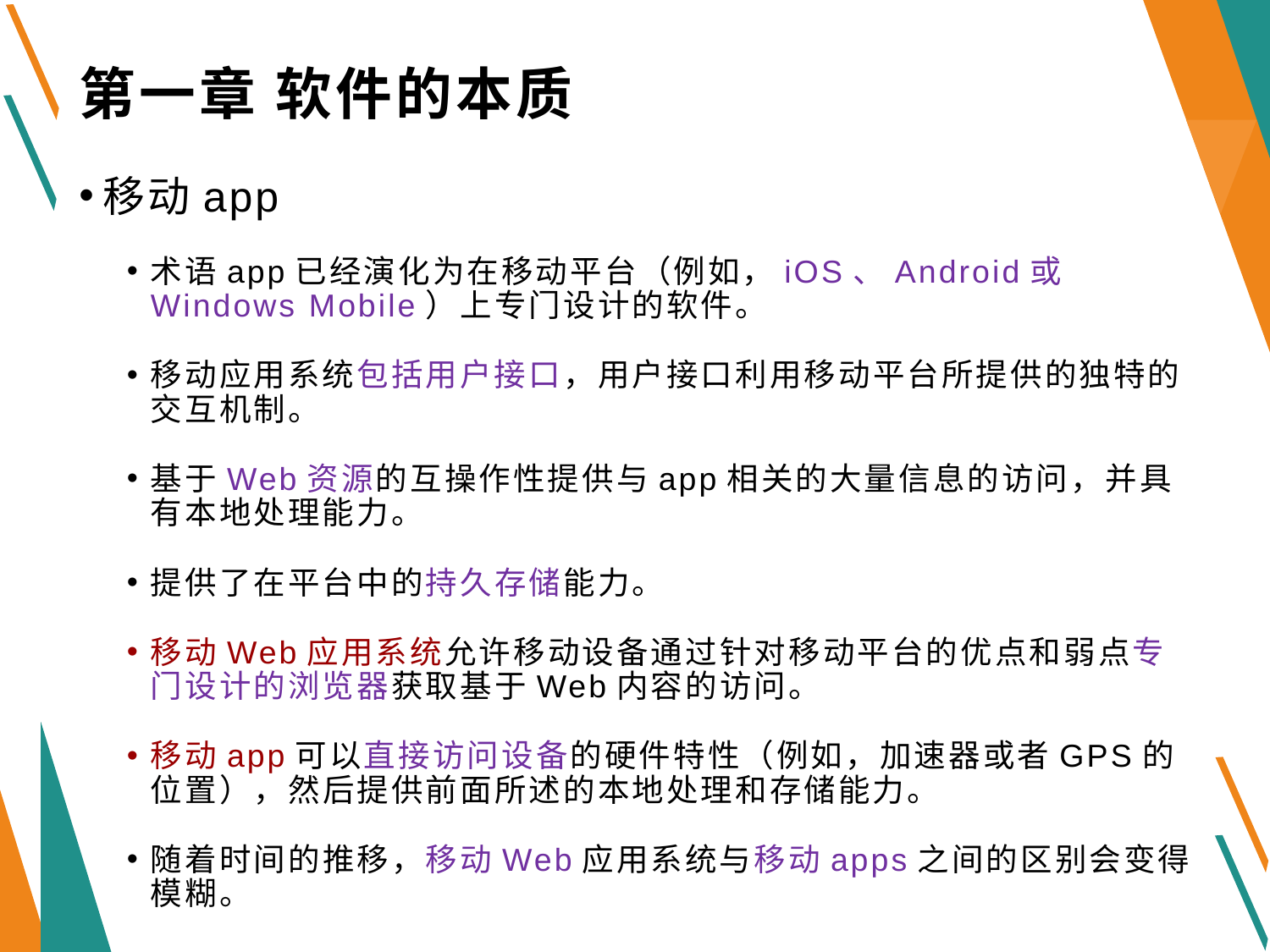

# 第一章 软件的本质
移动app
术语app已经演化为在移动平台（例如，iOS、Android或Windows Mobile）上专门设计的软件。
移动应用系统包括用户接口，用户接口利用移动平台所提供的独特的交互机制。
基于Web资源的互操作性提供与app相关的大量信息的访问，并具有本地处理能力。
提供了在平台中的持久存储能力。
移动Web应用系统允许移动设备通过针对移动平台的优点和弱点专门设计的浏览器获取基于Web内容的访问。
移动app可以直接访问设备的硬件特性（例如，加速器或者GPS的位置），然后提供前面所述的本地处理和存储能力。
随着时间的推移，移动Web应用系统与移动apps之间的区别会变得模糊。